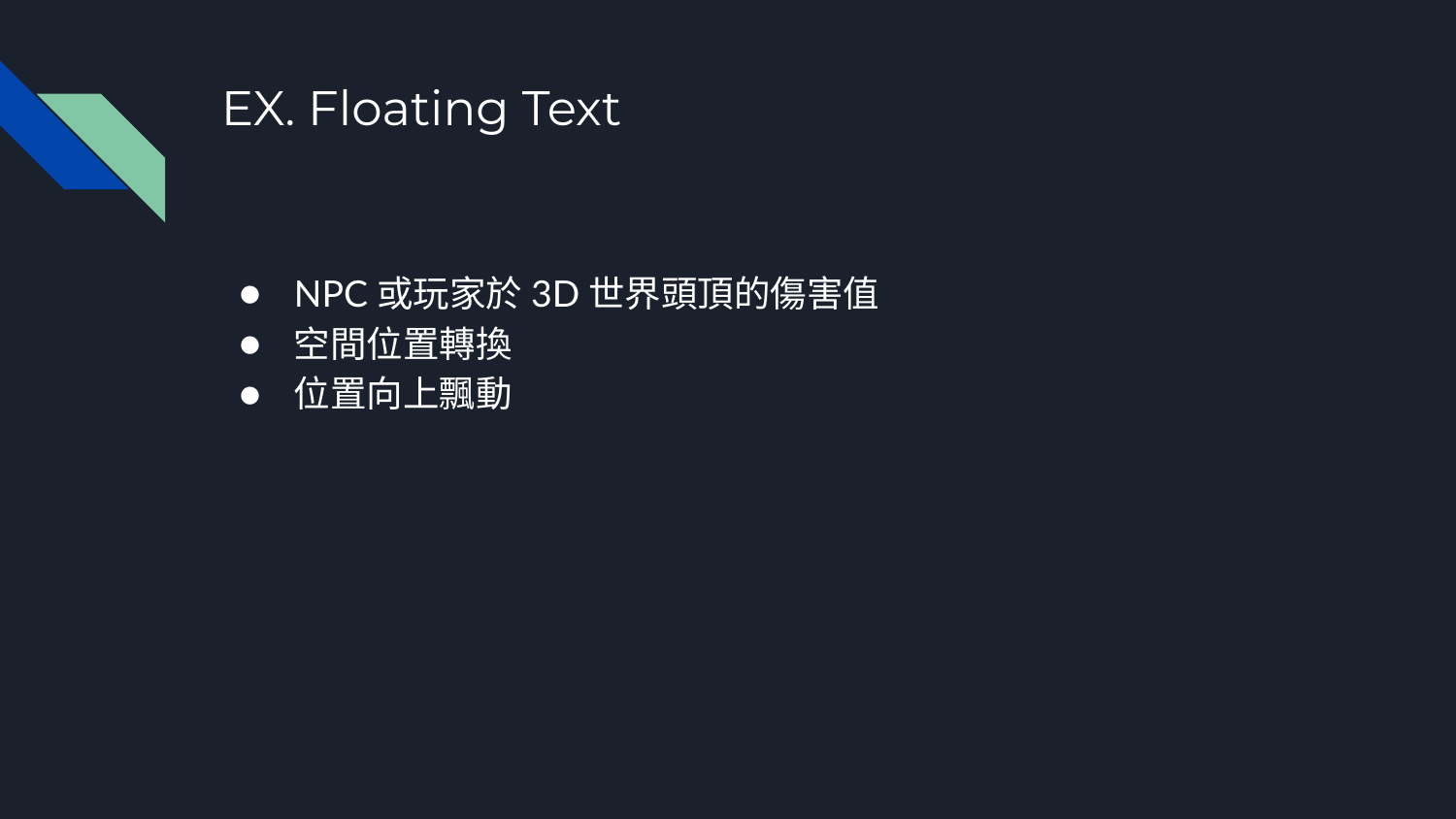

# EX. Floating Text

NPC或玩家於3D世界頭頂的傷害值
空間位置轉換
位置向上飄動